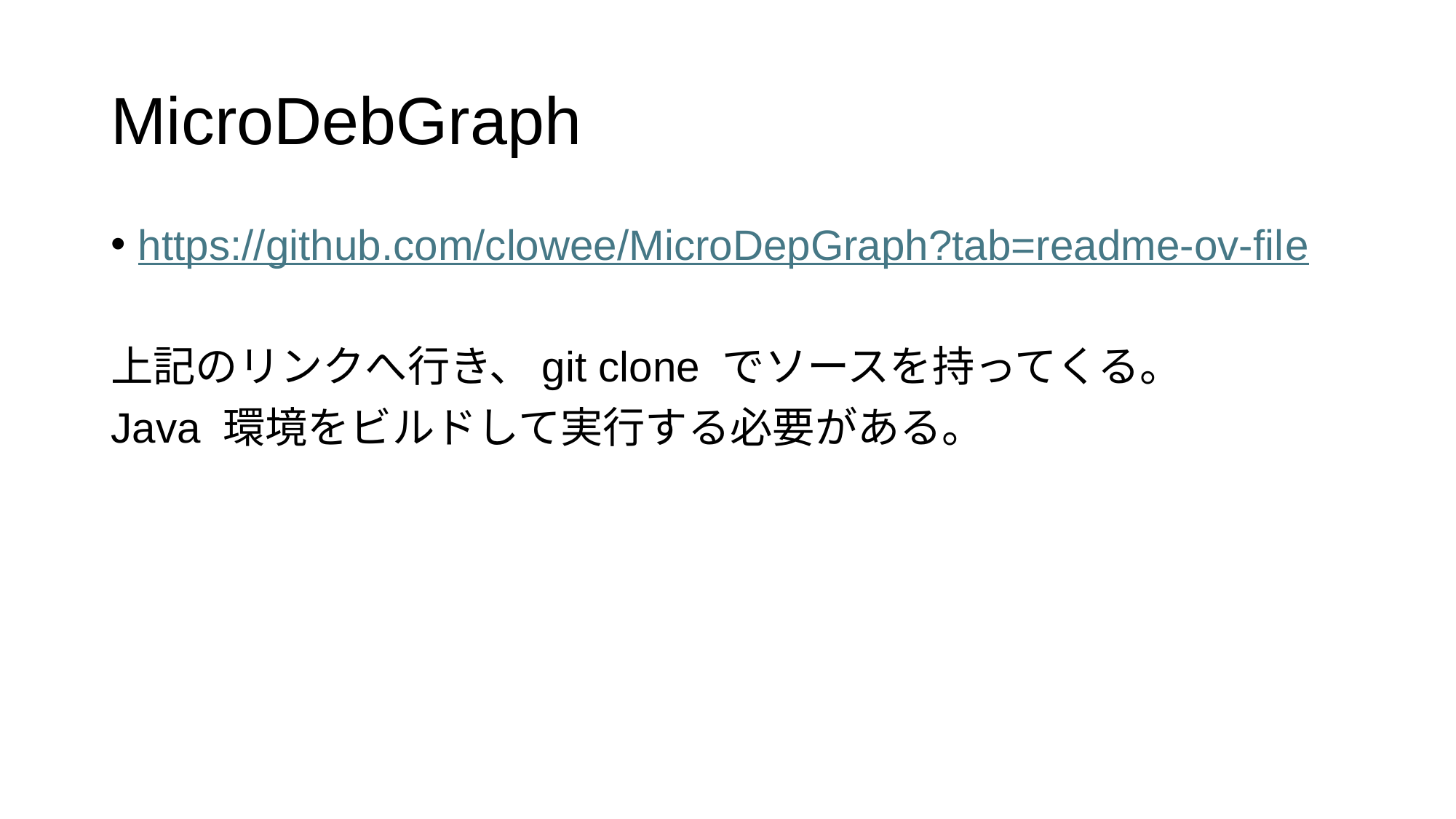

# MicroDebGraph
https://github.com/clowee/MicroDepGraph?tab=readme-ov-file

上記のリンクへ行き、git clone でソースを持ってくる。
Java 環境をビルドして実行する必要がある。